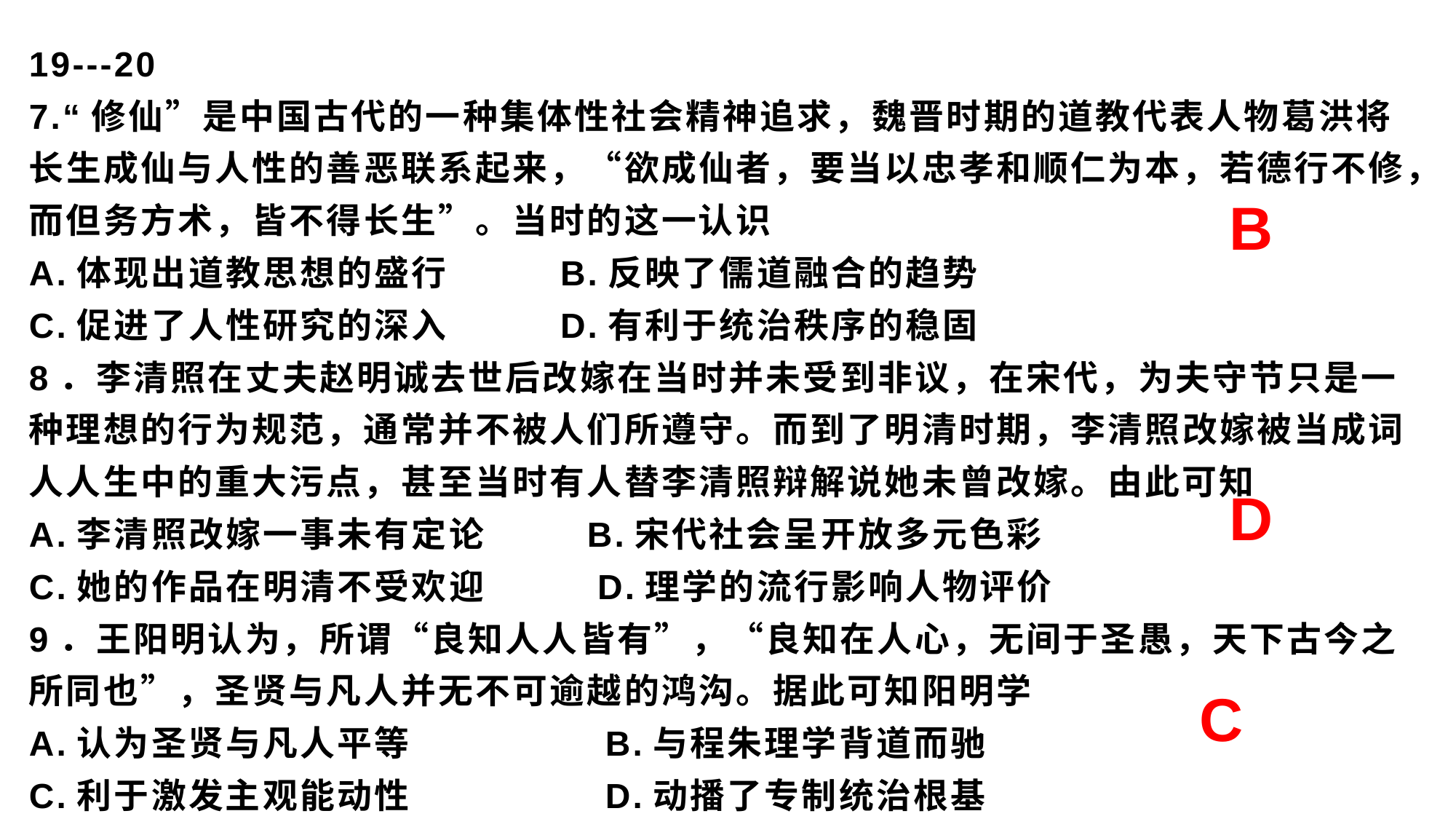

19---20
7.“修仙”是中国古代的一种集体性社会精神追求，魏晋时期的道教代表人物葛洪将长生成仙与人性的善恶联系起来，“欲成仙者，要当以忠孝和顺仁为本，若德行不修，而但务方术，皆不得长生”。当时的这一认识
A.体现出道教思想的盛行          B.反映了儒道融合的趋势
C.促进了人性研究的深入          D.有利于统治秩序的稳固
8．李清照在丈夫赵明诚去世后改嫁在当时并未受到非议，在宋代，为夫守节只是一种理想的行为规范，通常并不被人们所遵守。而到了明清时期，李清照改嫁被当成词人人生中的重大污点，甚至当时有人替李清照辩解说她未曾改嫁。由此可知
A.李清照改嫁一事未有定论         B.宋代社会呈开放多元色彩
C.她的作品在明清不受欢迎          D.理学的流行影响人物评价
9．王阳明认为，所谓“良知人人皆有”，“良知在人心，无间于圣愚，天下古今之所同也”，圣贤与凡人并无不可逾越的鸿沟。据此可知阳明学
A.认为圣贤与凡人平等                  B.与程朱理学背道而驰
C.利于激发主观能动性                  D.动播了专制统治根基
B
D
C